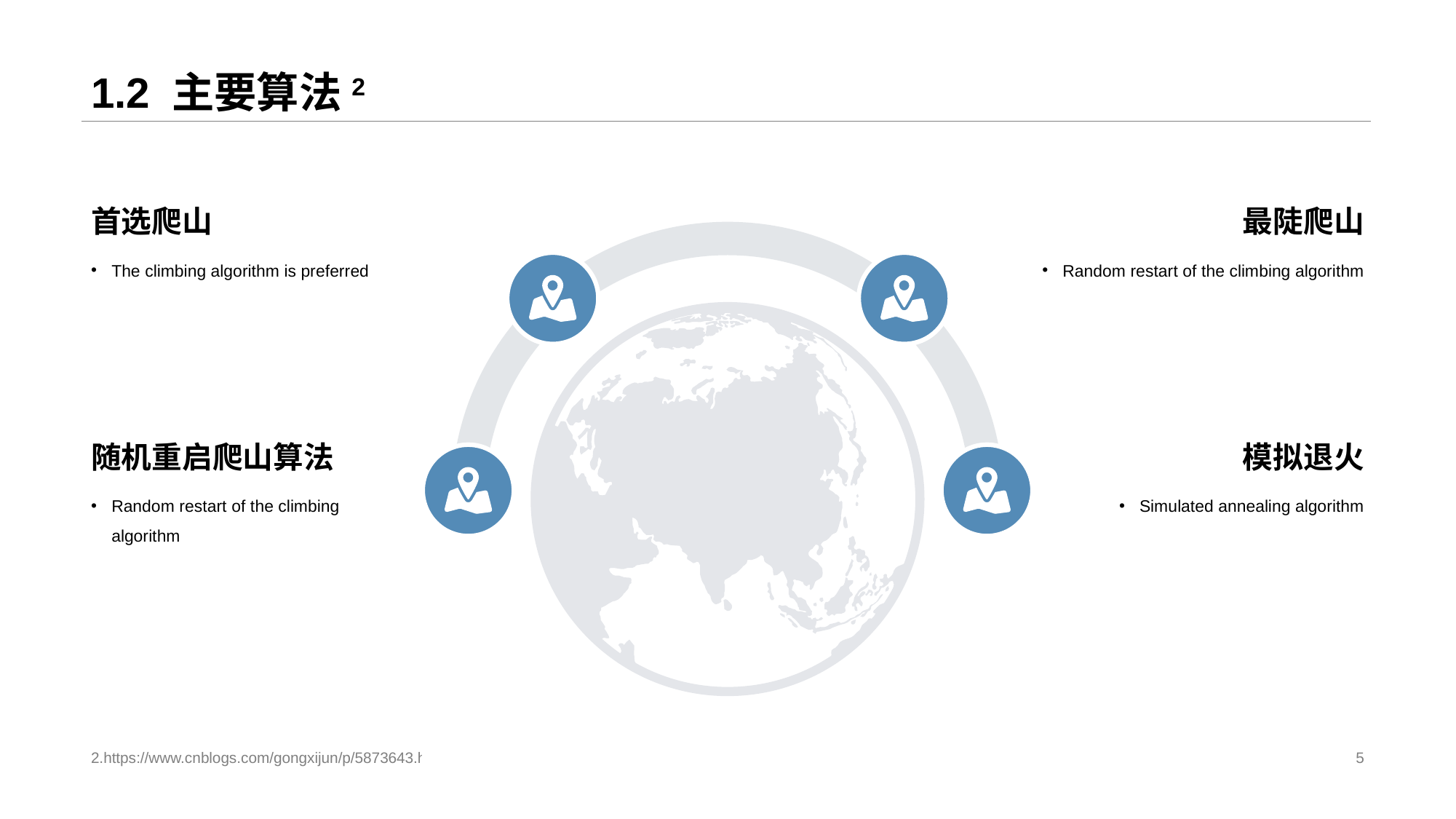

# 1.2 主要算法2
首选爬山
最陡爬山

The climbing algorithm is preferred
Random restart of the climbing algorithm

随机重启爬山算法
模拟退火

Random restart of the climbing algorithm
Simulated annealing algorithm

2.https://www.cnblogs.com/gongxijun/p/5873643.html
5